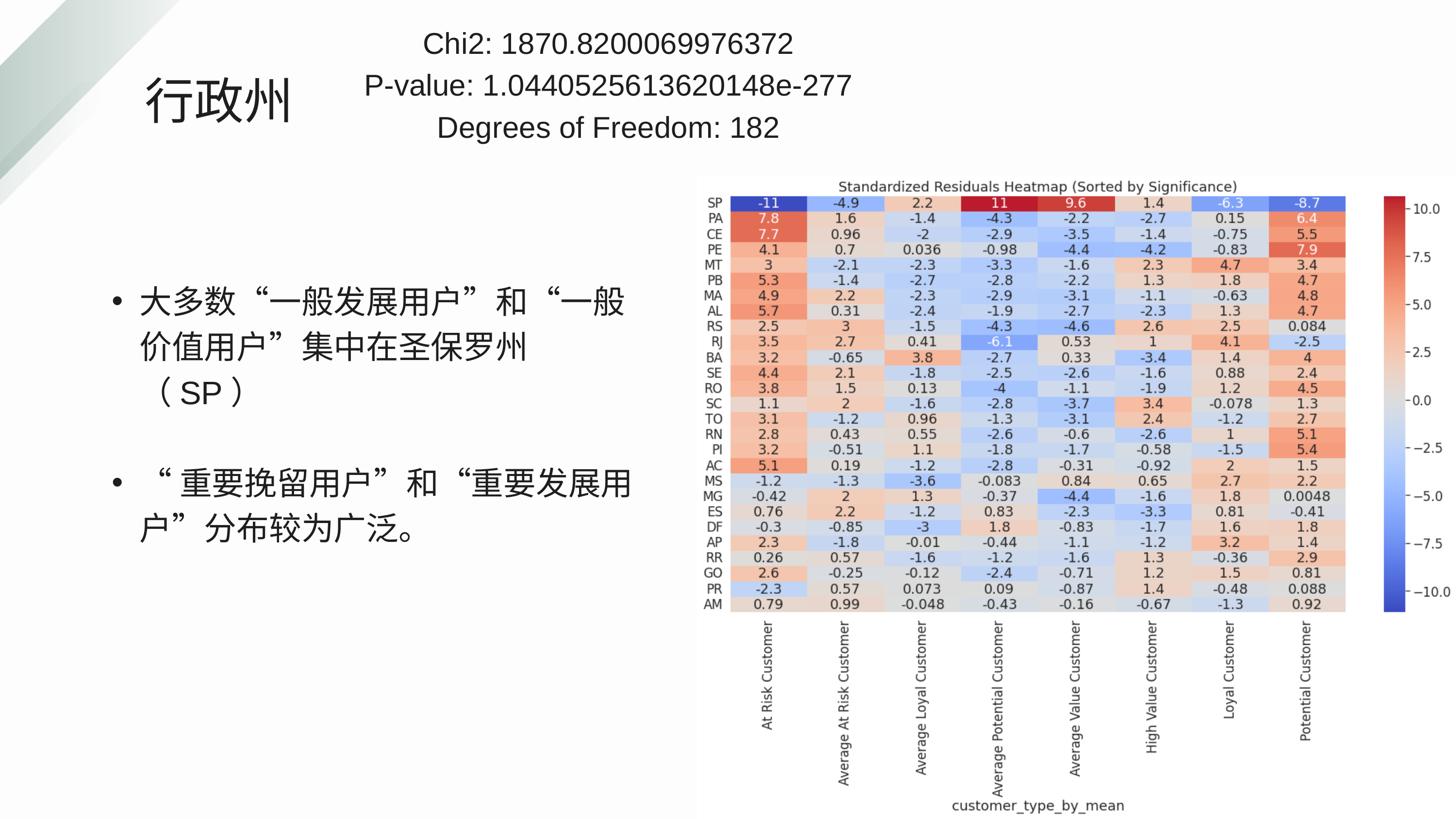

Chi2: 1870.8200069976372
P-value: 1.0440525613620148e-277
Degrees of Freedom: 182

行政州

大多数“一般发展用户”和“一般价值用户”集中在圣保罗州（SP）

“重要挽留用户”和“重要发展用户”分布较为广泛。